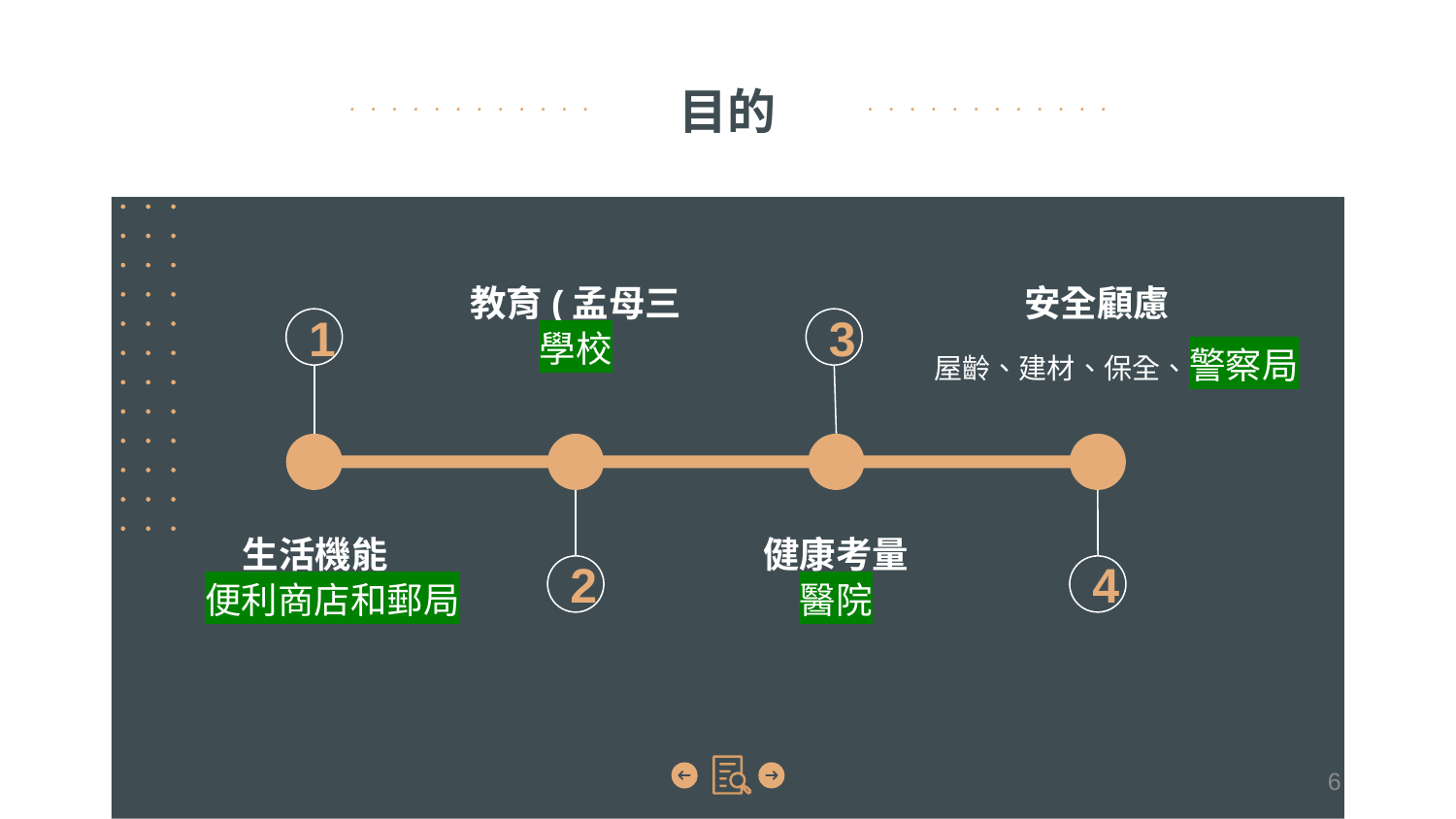

# 目的

教育(孟母三遷)
安全顧慮
1
3
學校
屋齡、建材、保全、警察局

生活機能
健康考量
2
4
便利商店和郵局
醫院

6